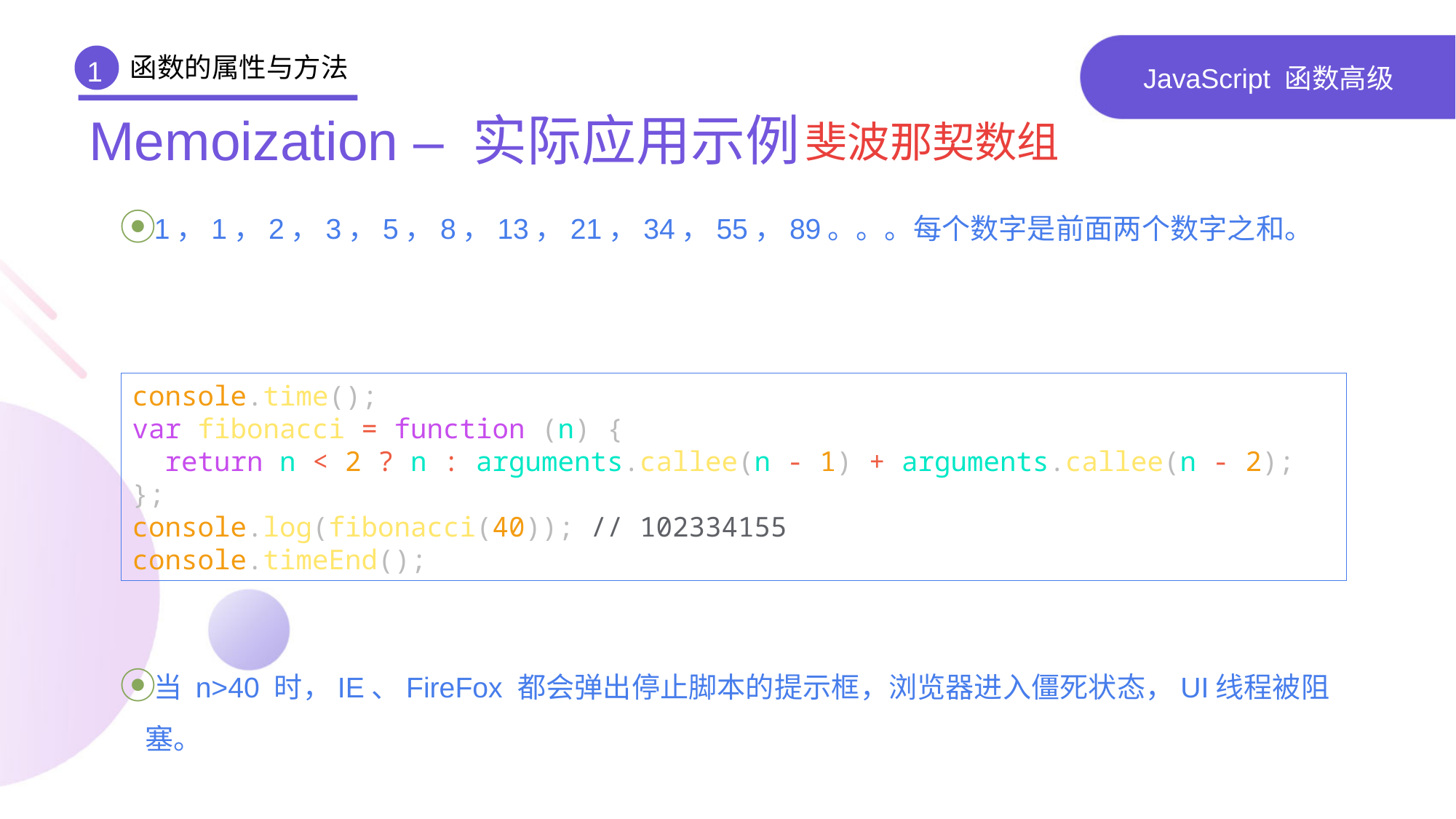

函数的属性与方法
1
# JavaScript 函数高级
Memoization – 实际应用示例
斐波那契数组
1，1，2，3，5，8，13，21，34，55，89。。。每个数字是前面两个数字之和。

当 n>40 时，IE、FireFox 都会弹出停止脚本的提示框，浏览器进入僵死状态，UI线程被阻塞。
console.time();
var fibonacci = function (n) {
  return n < 2 ? n : arguments.callee(n - 1) + arguments.callee(n - 2);
};
console.log(fibonacci(40)); // 102334155
console.timeEnd();